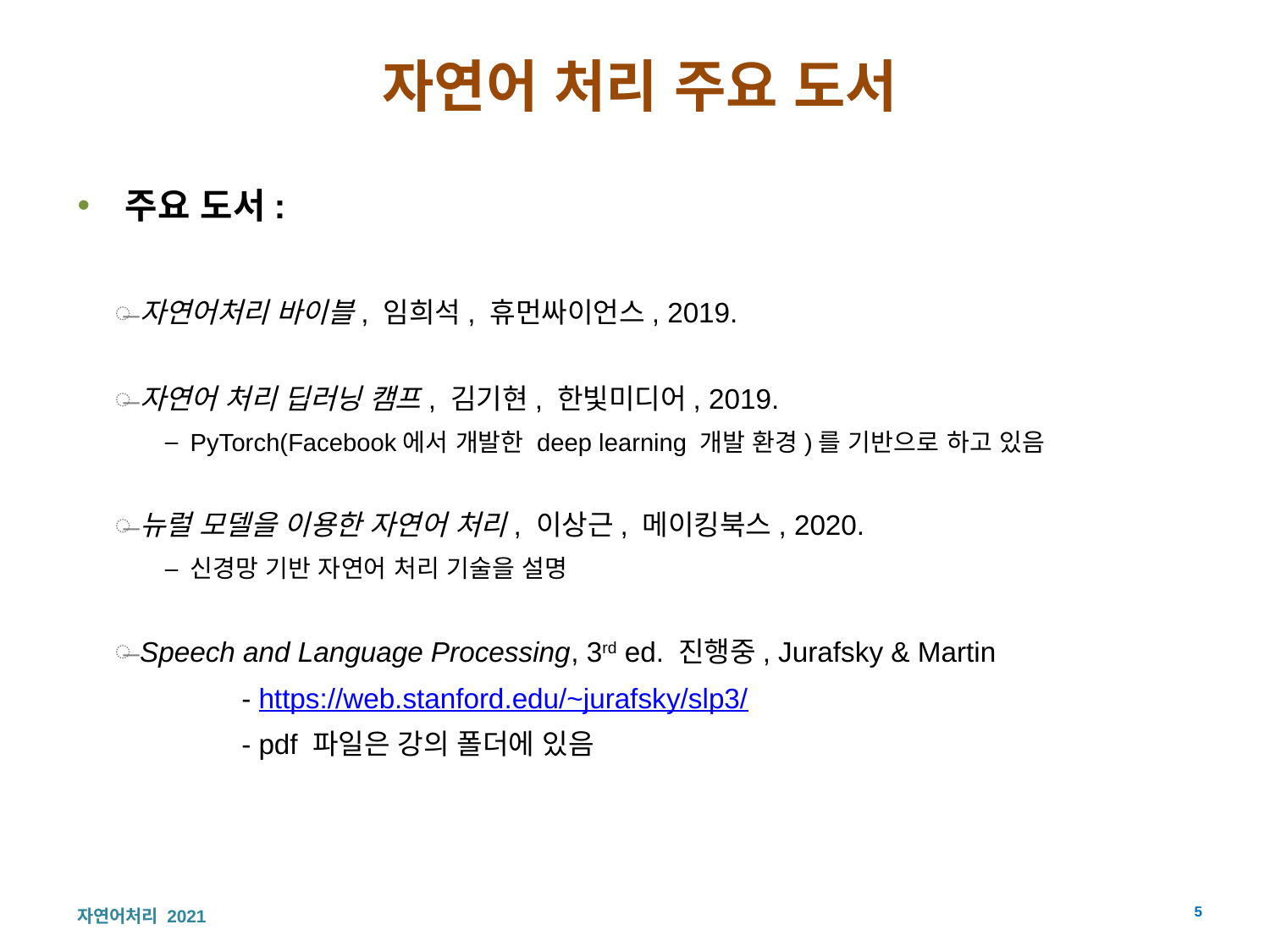

# 자연어 처리 주요 도서
주요 도서:

자연어처리 바이블, 임희석, 휴먼싸이언스, 2019.

자연어 처리 딥러닝 캠프, 김기현, 한빛미디어, 2019.
PyTorch(Facebook에서 개발한 deep learning 개발 환경)를 기반으로 하고 있음

뉴럴 모델을 이용한 자연어 처리, 이상근, 메이킹북스, 2020.
신경망 기반 자연어 처리 기술을 설명

Speech and Language Processing, 3rd ed. 진행중, Jurafsky & Martin
	- https://web.stanford.edu/~jurafsky/slp3/
	- pdf 파일은 강의 폴더에 있음